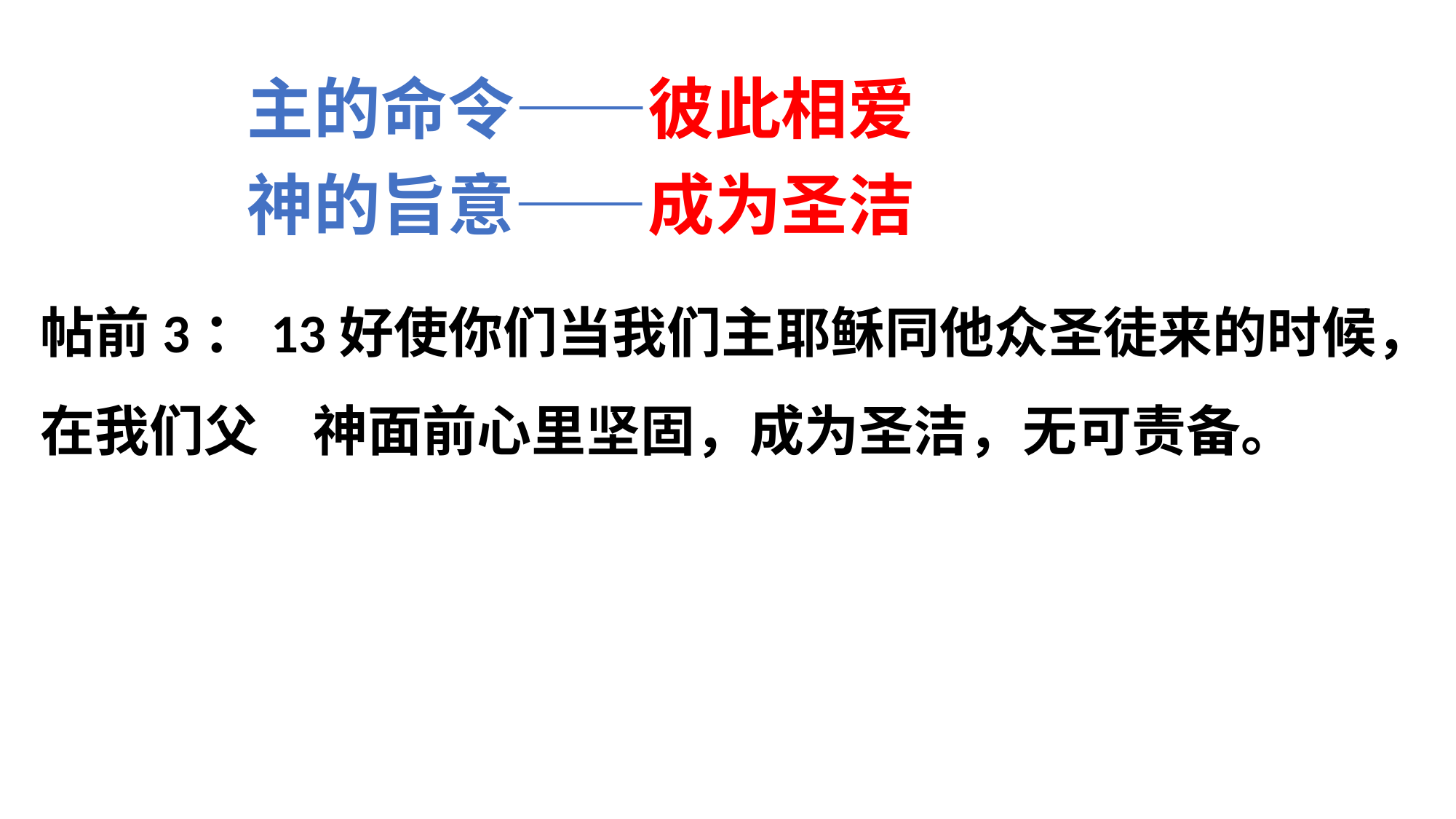

# 主的命令——彼此相爱 神的旨意——成为圣洁
帖前3：13好使你们当我们主耶稣同他众圣徒来的时候，在我们父　神面前心里坚固，成为圣洁，无可责备。